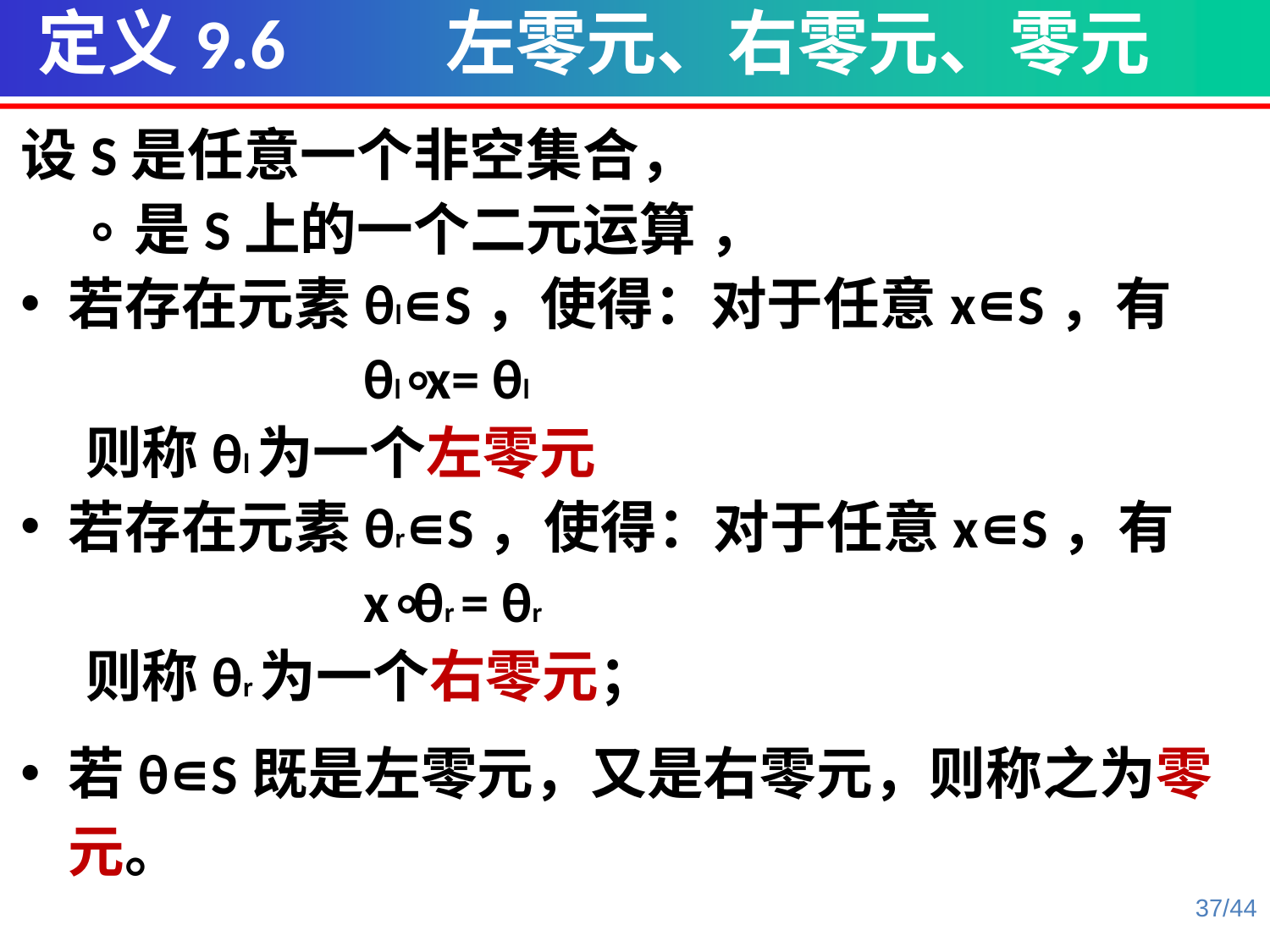

定义9.6         左零元、右零元、零元
设S是任意一个非空集合，
     ∘是S上的一个二元运算 ，
若存在元素θl∊S，使得：对于任意x∊S，有
                           θl∘x= θl
    则称θl为一个左零元
若存在元素θr∊S，使得：对于任意x∊S，有
                           x∘θr = θr
    则称θr为一个右零元；
若θ∊S既是左零元，又是右零元，则称之为零元。
37/44